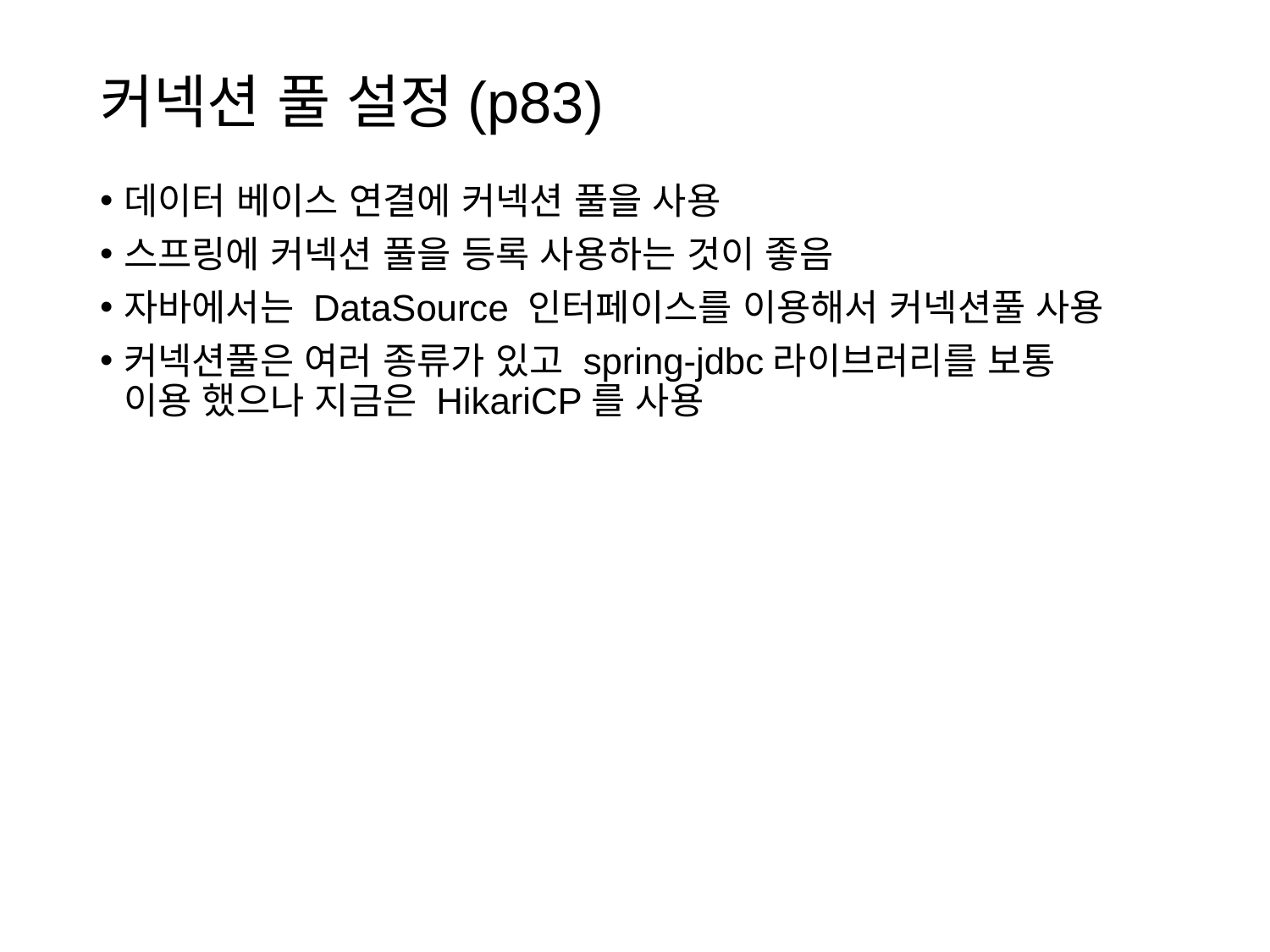

# 커넥션 풀 설정(p83)
데이터 베이스 연결에 커넥션 풀을 사용
스프링에 커넥션 풀을 등록 사용하는 것이 좋음
자바에서는 DataSource 인터페이스를 이용해서 커넥션풀 사용
커넥션풀은 여러 종류가 있고 spring-jdbc라이브러리를 보통
이용 했으나 지금은 HikariCP를 사용